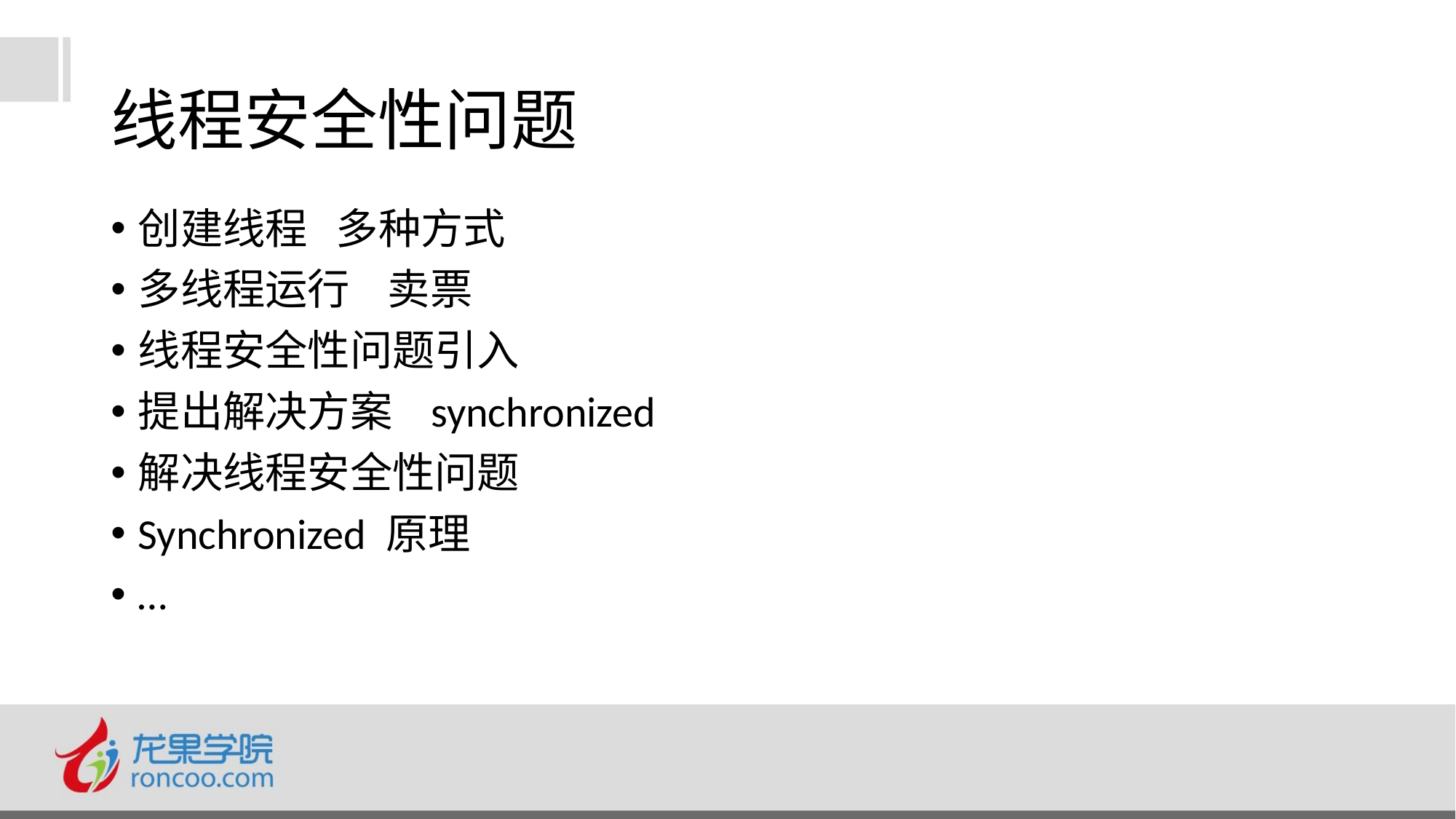

# 线程安全性问题
创建线程   多种方式
多线程运行    卖票
线程安全性问题引入
提出解决方案   synchronized
解决线程安全性问题
Synchronized 原理
…